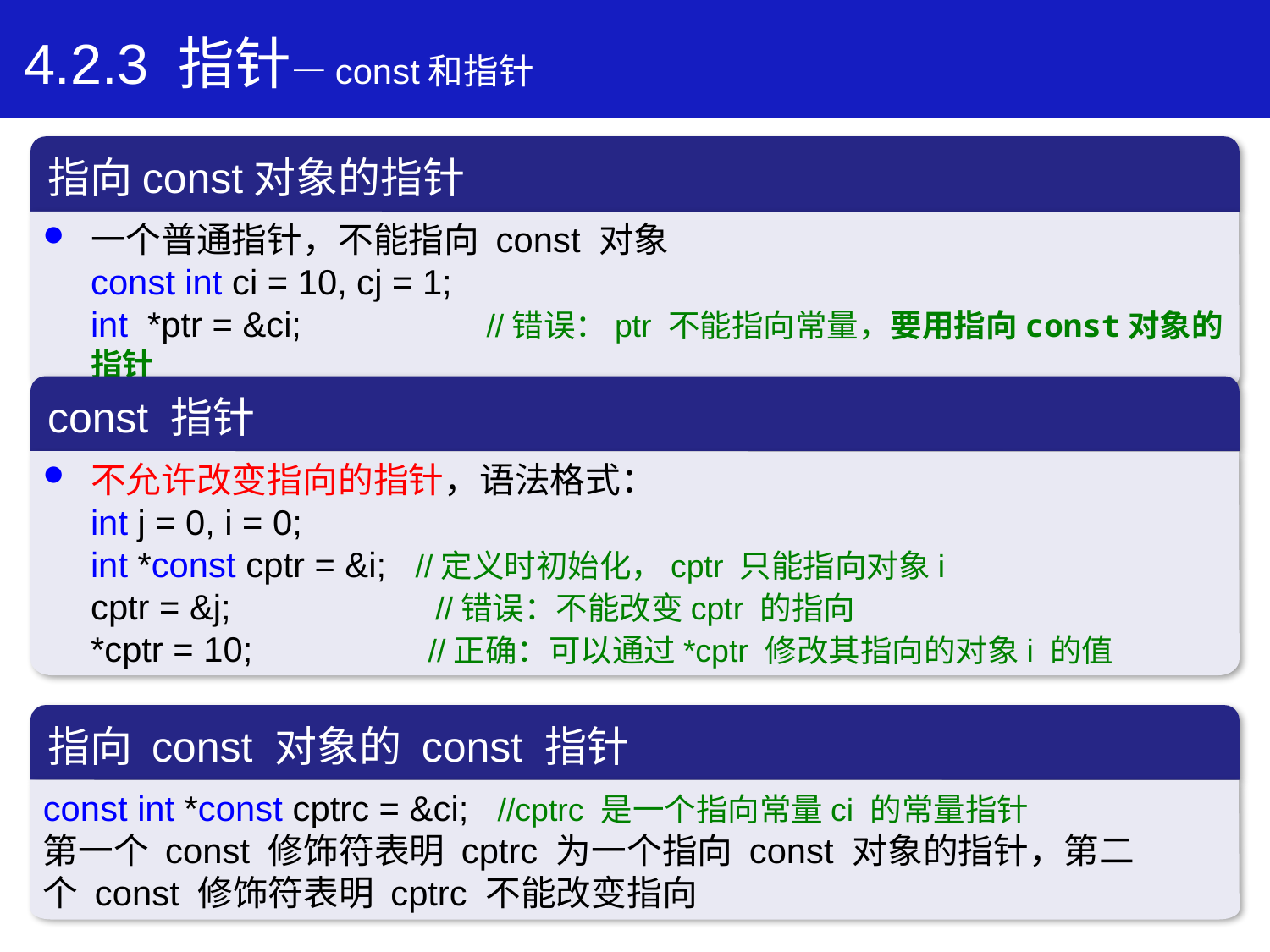

4.2.3 指针—const和指针
指向const对象的指针
一个普通指针，不能指向 const 对象
const int ci = 10, cj = 1;
int  *ptr = &ci;                   //错误：ptr 不能指向常量，要用指向const对象的指针
学习目标
const 指针
不允许改变指向的指针，语法格式：
int j = 0, i = 0;
int *const cptr = &i;   //定义时初始化，cptr 只能指向对象i
cptr = &j;                     //错误：不能改变cptr 的指向
*cptr = 10;                  //正确：可以通过*cptr 修改其指向的对象i 的值
指向 const 对象的 const 指针
const int *const cptrc = &ci;   //cptrc 是一个指向常量ci 的常量指针
第一个 const 修饰符表明 cptrc 为一个指向 const 对象的指针，第二
个 const 修饰符表明 cptrc 不能改变指向
25